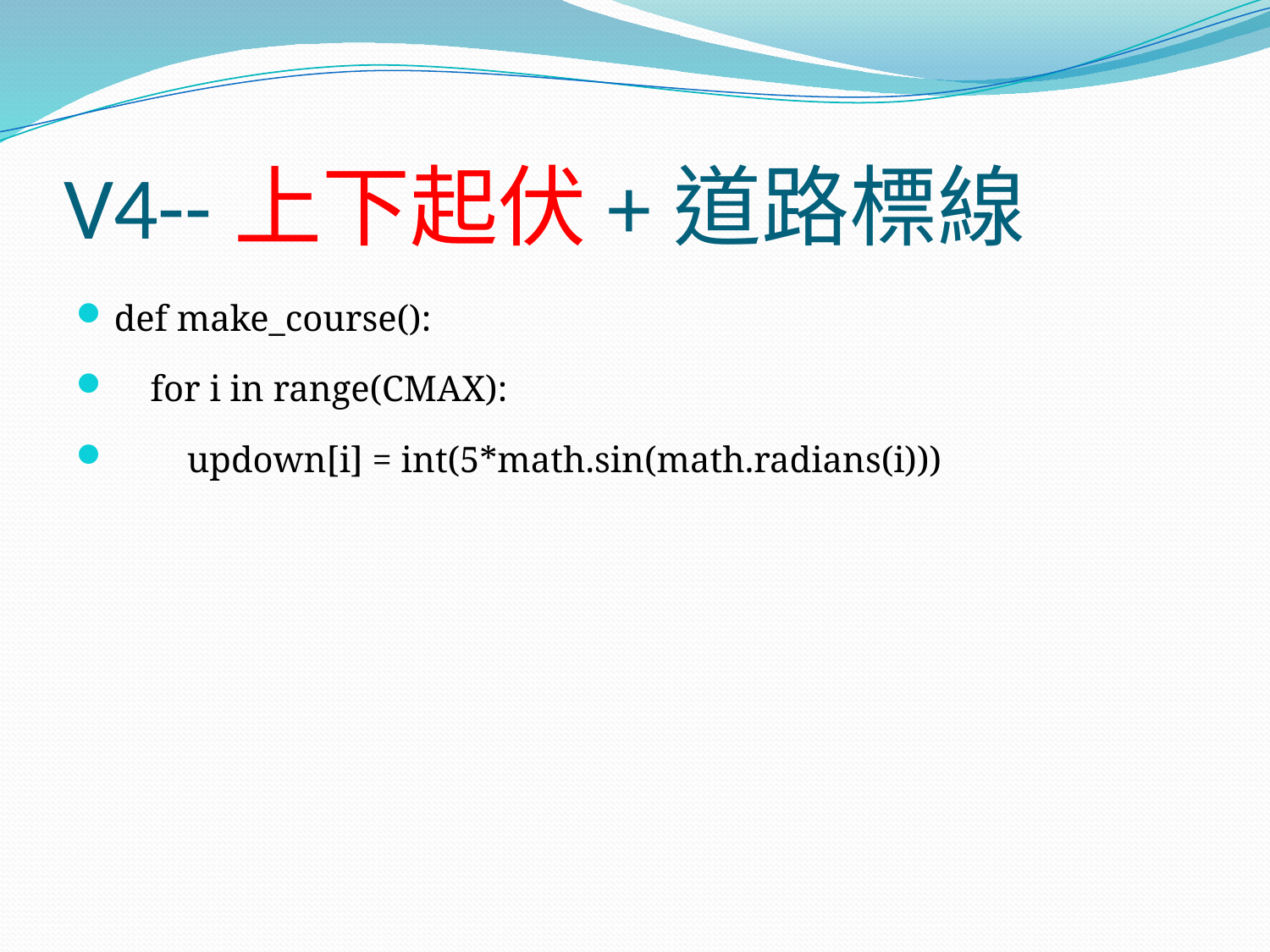

# V4--上下起伏+道路標線
def make_course():
    for i in range(CMAX):
        updown[i] = int(5*math.sin(math.radians(i)))